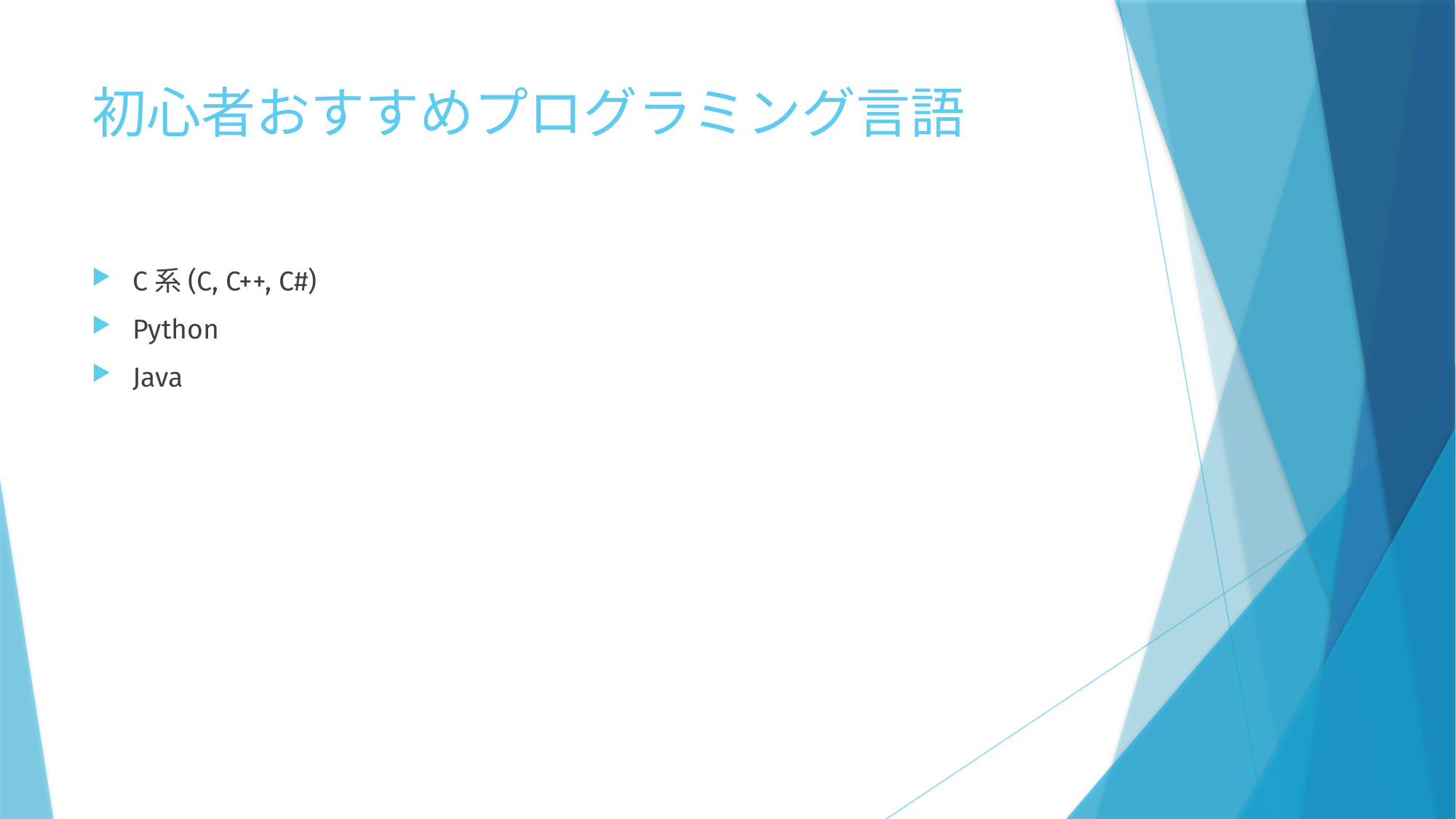

# 初心者おすすめプログラミング言語
C系(C, C++, C#)
Python
Java